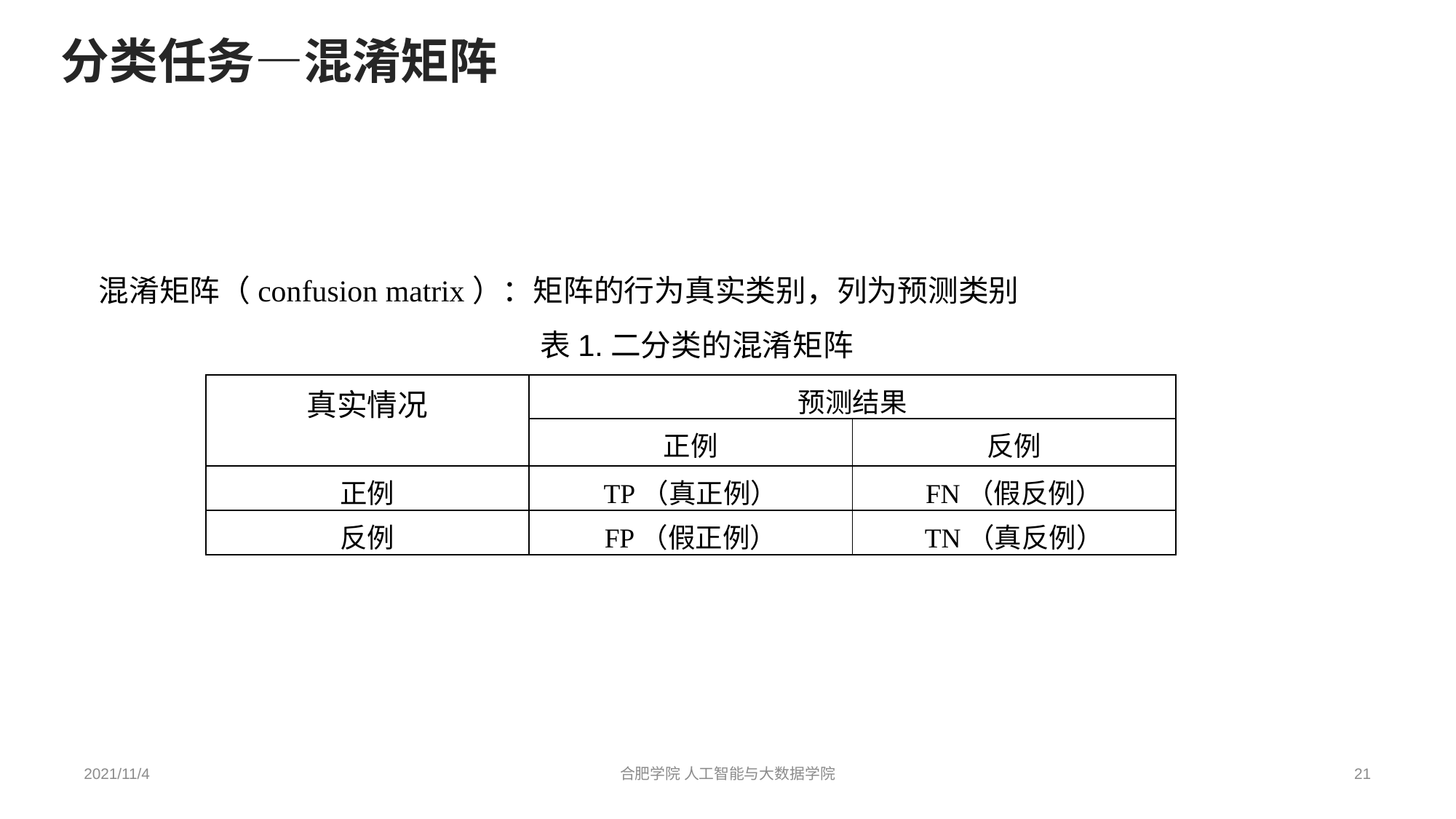

分类任务—混淆矩阵
混淆矩阵（confusion matrix）：矩阵的行为真实类别，列为预测类别
表1.二分类的混淆矩阵

| 真实情况 | 预测结果 |  |
| --- | --- | --- |
|  | 正例 | 反例 |
| 正例 | TP（真正例） | FN（假反例） |
| 反例 | FP（假正例） | TN（真反例） |
2021/11/4
合肥学院 人工智能与大数据学院
21